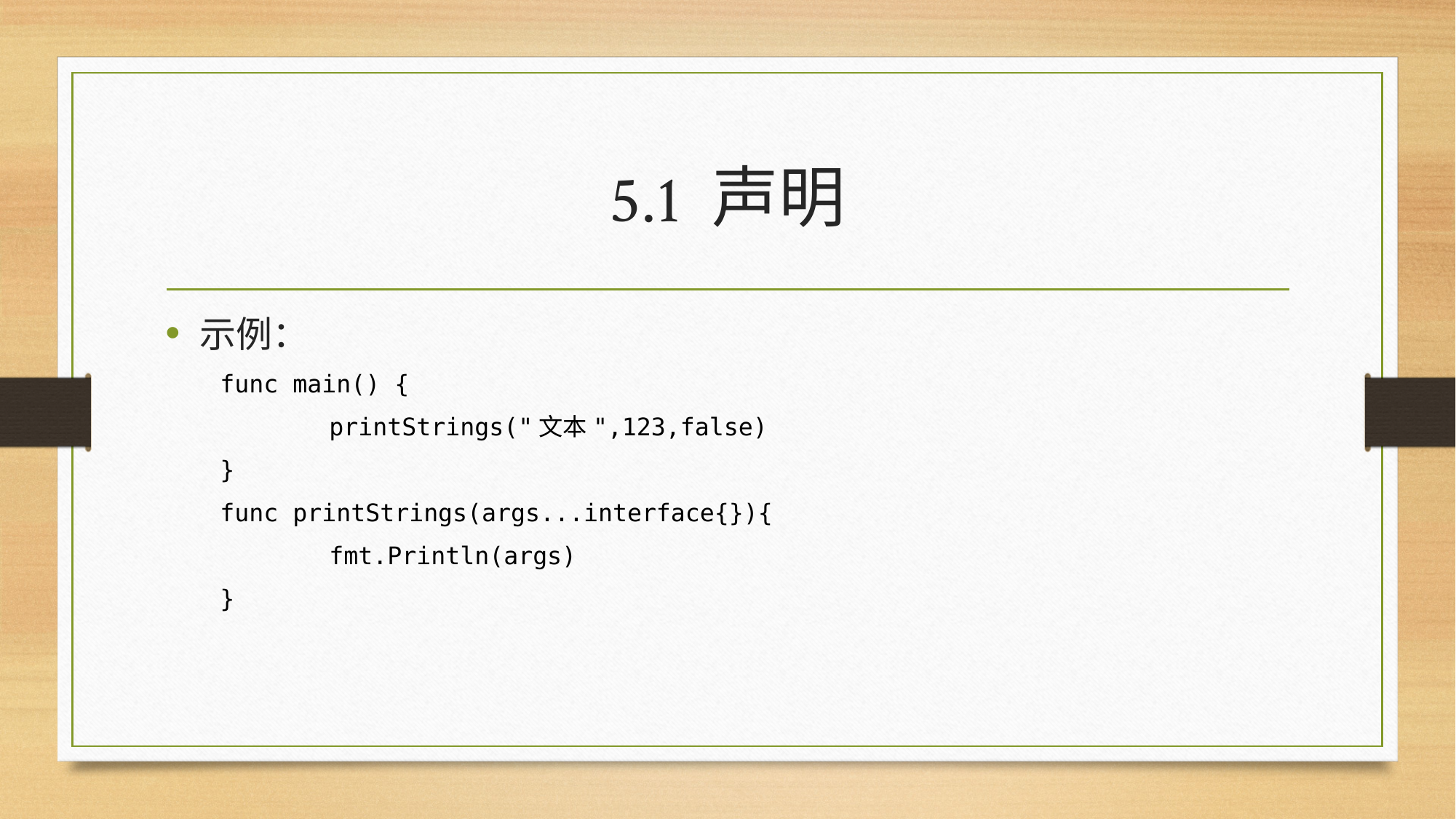

# 5.1 声明
示例：
func main() {
	printStrings("文本",123,false)
}
func printStrings(args...interface{}){
	fmt.Println(args)
}